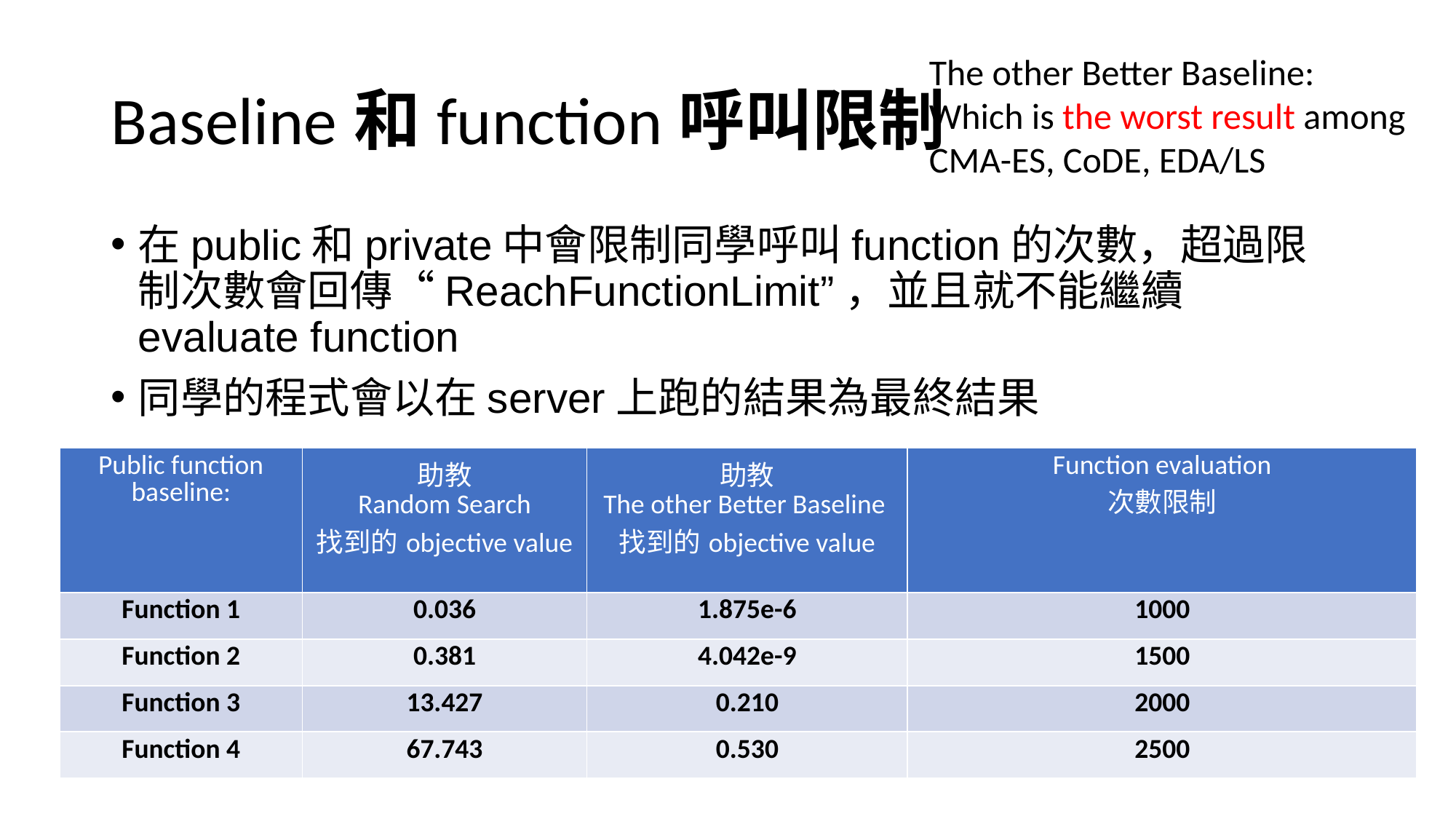

The other Better Baseline:
Which is the worst result among
CMA-ES, CoDE, EDA/LS
# Baseline和function呼叫限制
在public和private中會限制同學呼叫function的次數，超過限制次數會回傳“ReachFunctionLimit”，並且就不能繼續evaluate function
同學的程式會以在server上跑的結果為最終結果

| Public function baseline: | 助教 Random Search 找到的objective value | 助教 The other Better Baseline找到的objective value | Function evaluation 次數限制 |
| --- | --- | --- | --- |
| Function 1 | 0.036 | 1.875e-6 | 1000 |
| Function 2 | 0.381 | 4.042e-9 | 1500 |
| Function 3 | 13.427 | 0.210 | 2000 |
| Function 4 | 67.743 | 0.530 | 2500 |